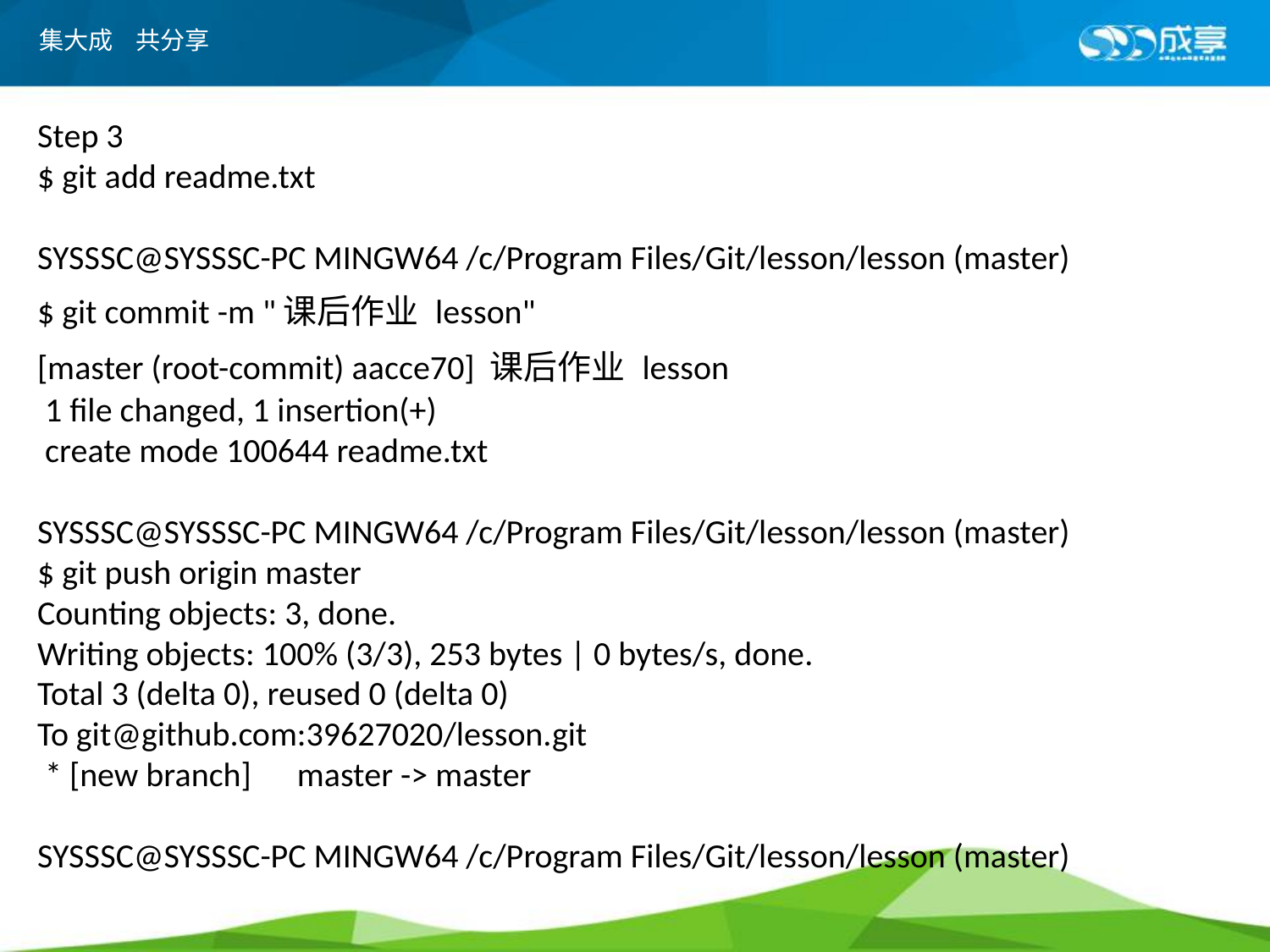

Step 3
$ git add readme.txt

SYSSSC@SYSSSC-PC MINGW64 /c/Program Files/Git/lesson/lesson (master)
$ git commit -m "课后作业 lesson"
[master (root-commit) aacce70] 课后作业 lesson
 1 file changed, 1 insertion(+)
 create mode 100644 readme.txt

SYSSSC@SYSSSC-PC MINGW64 /c/Program Files/Git/lesson/lesson (master)
$ git push origin master
Counting objects: 3, done.
Writing objects: 100% (3/3), 253 bytes | 0 bytes/s, done.
Total 3 (delta 0), reused 0 (delta 0)
To git@github.com:39627020/lesson.git
 * [new branch]      master -> master

SYSSSC@SYSSSC-PC MINGW64 /c/Program Files/Git/lesson/lesson (master)